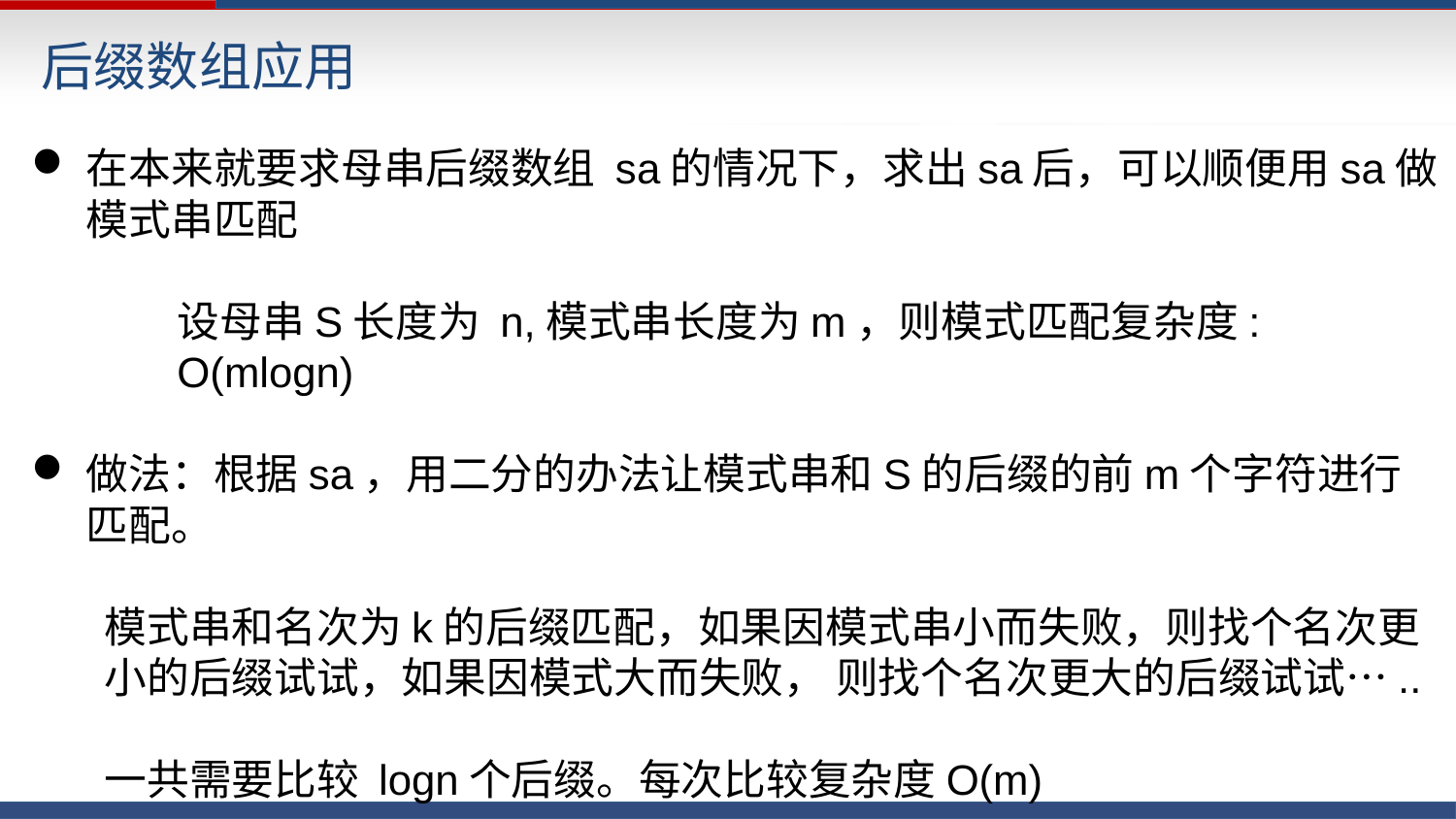

后缀数组应用
在本来就要求母串后缀数组 sa的情况下，求出sa后，可以顺便用sa做模式串匹配

	设母串S长度为 n,模式串长度为m，则模式匹配复杂度:
	O(mlogn)

做法：根据sa，用二分的办法让模式串和S的后缀的前m个字符进行匹配。

模式串和名次为k的后缀匹配，如果因模式串小而失败，则找个名次更小的后缀试试，如果因模式大而失败， 则找个名次更大的后缀试试…..

一共需要比较 logn个后缀。每次比较复杂度O(m)